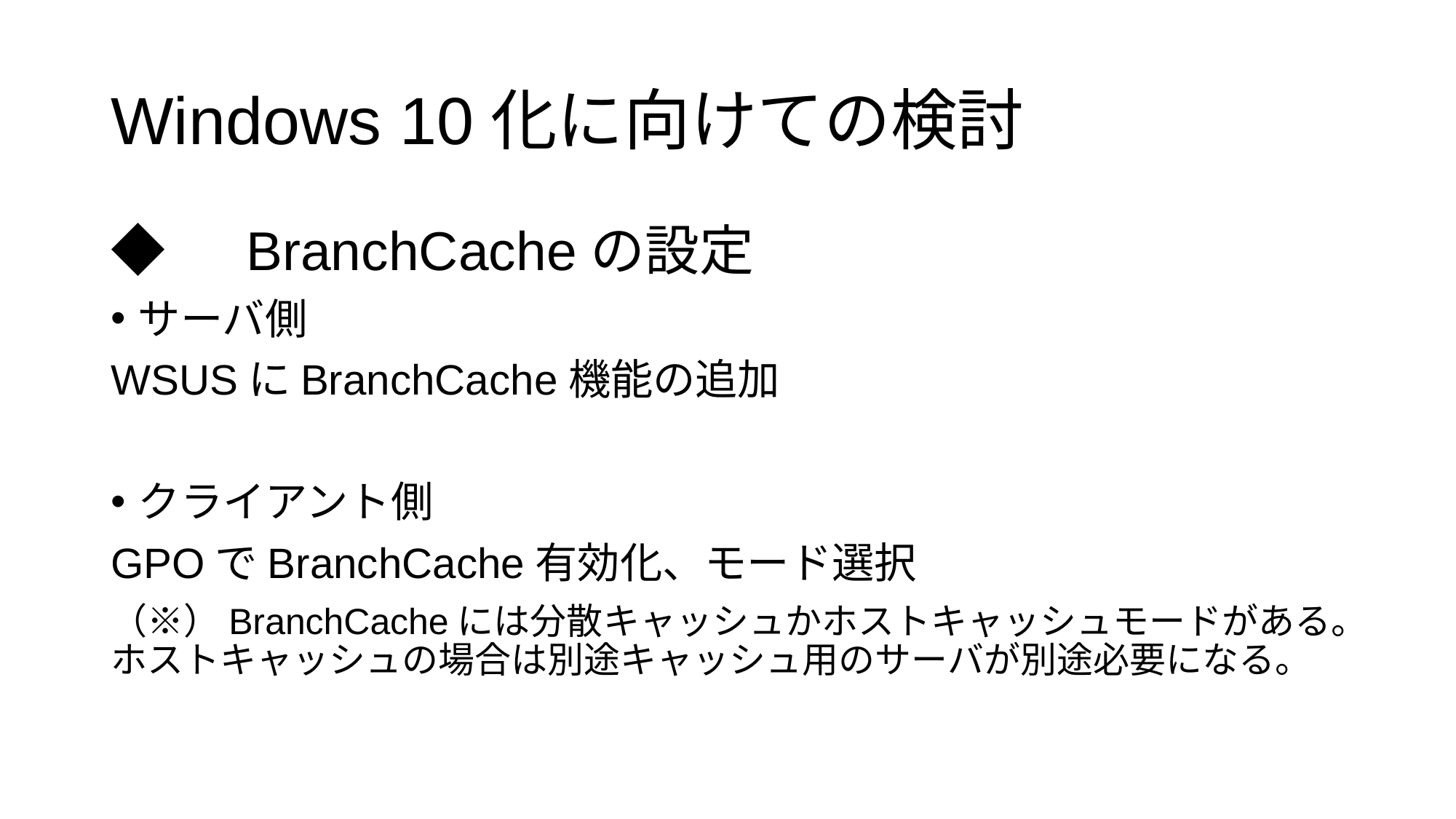

# Windows 10化に向けての検討
◆　BranchCacheの設定
サーバ側
WSUSにBranchCache機能の追加

クライアント側
GPOでBranchCache有効化、モード選択
（※）BranchCacheには分散キャッシュかホストキャッシュモードがある。ホストキャッシュの場合は別途キャッシュ用のサーバが別途必要になる。